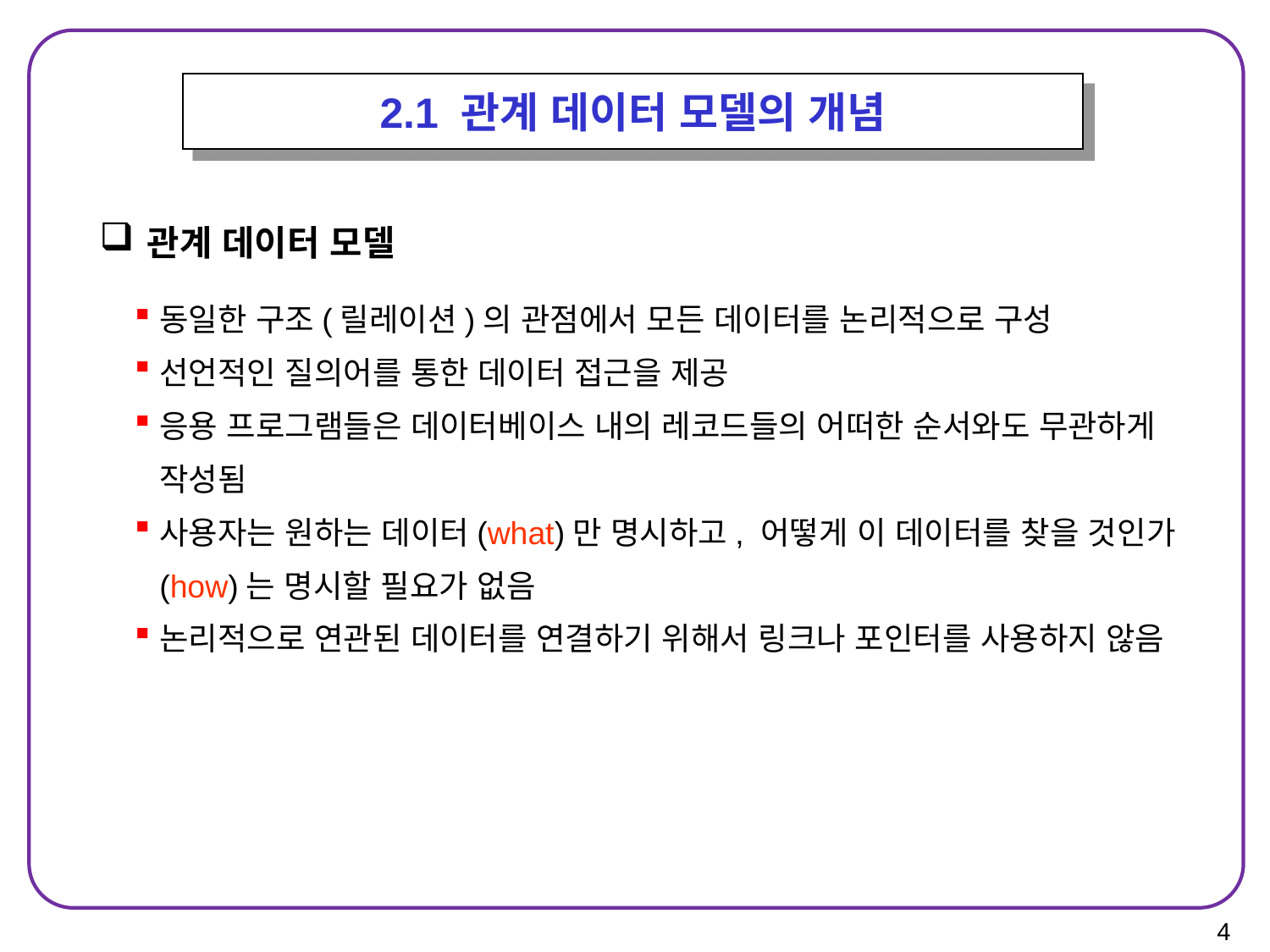

2.1 관계 데이터 모델의 개념
관계 데이터 모델
동일한 구조(릴레이션)의 관점에서 모든 데이터를 논리적으로 구성
선언적인 질의어를 통한 데이터 접근을 제공
응용 프로그램들은 데이터베이스 내의 레코드들의 어떠한 순서와도 무관하게 작성됨
사용자는 원하는 데이터(what)만 명시하고, 어떻게 이 데이터를 찾을 것인가(how)는 명시할 필요가 없음
논리적으로 연관된 데이터를 연결하기 위해서 링크나 포인터를 사용하지 않음
4